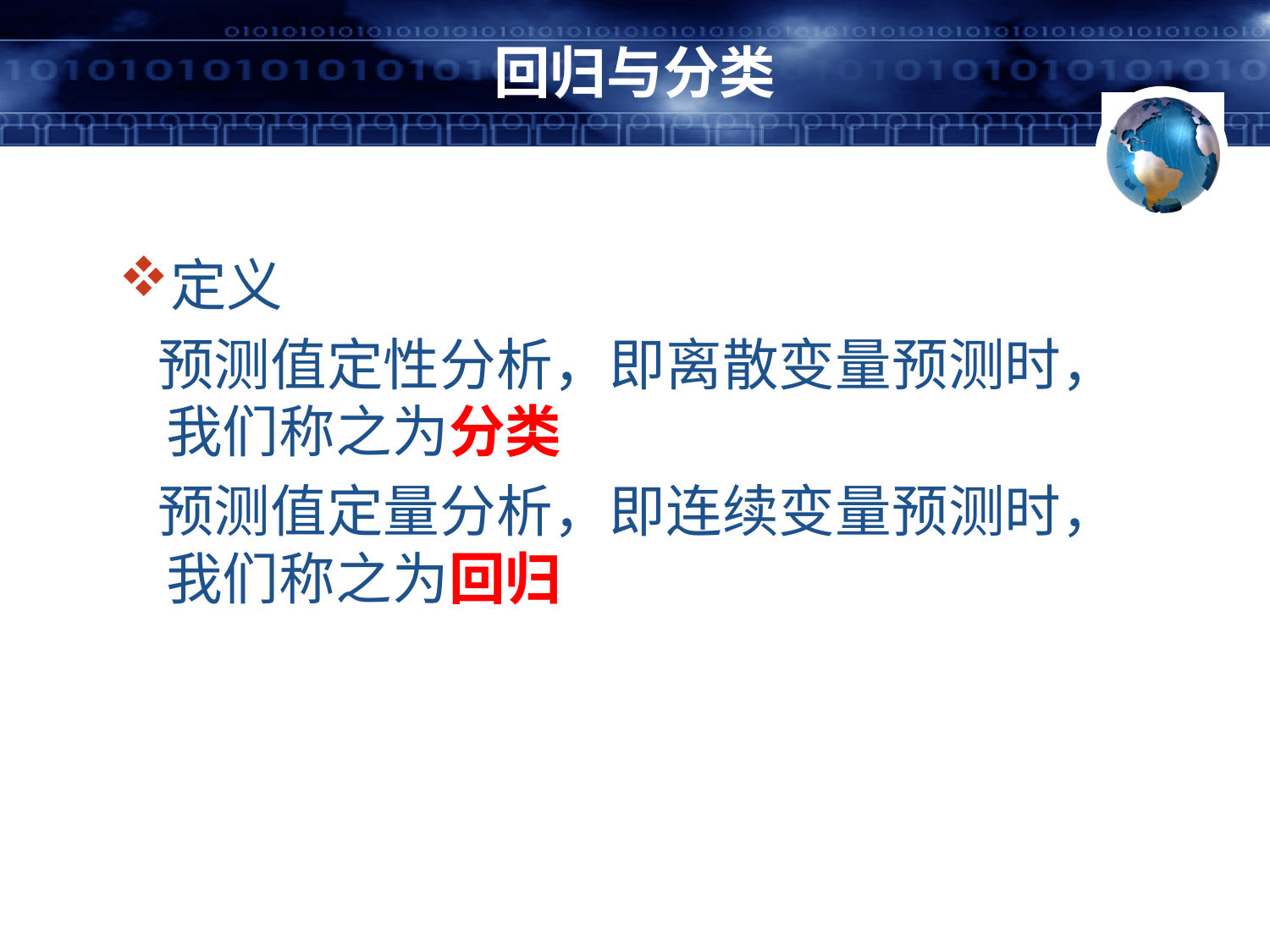

# 回归与分类
定义
  预测值定性分析，即离散变量预测时，我们称之为分类
  预测值定量分析，即连续变量预测时，我们称之为回归